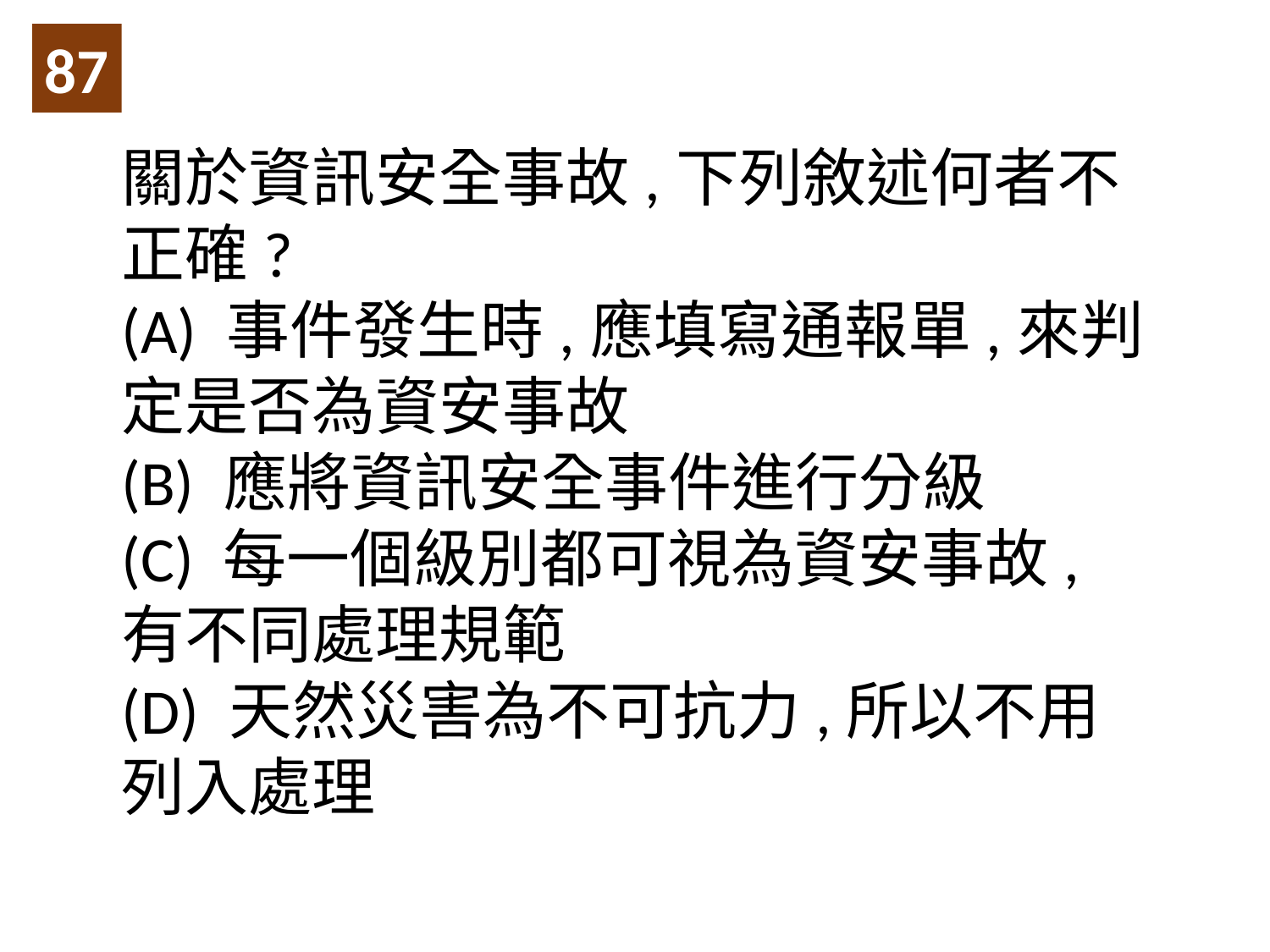

87
關於資訊安全事故,下列敘述何者不正確?
(A) 事件發生時,應填寫通報單,來判定是否為資安事故
(B) 應將資訊安全事件進行分級
(C) 每一個級別都可視為資安事故,有不同處理規範
(D) 天然災害為不可抗力,所以不用列入處理